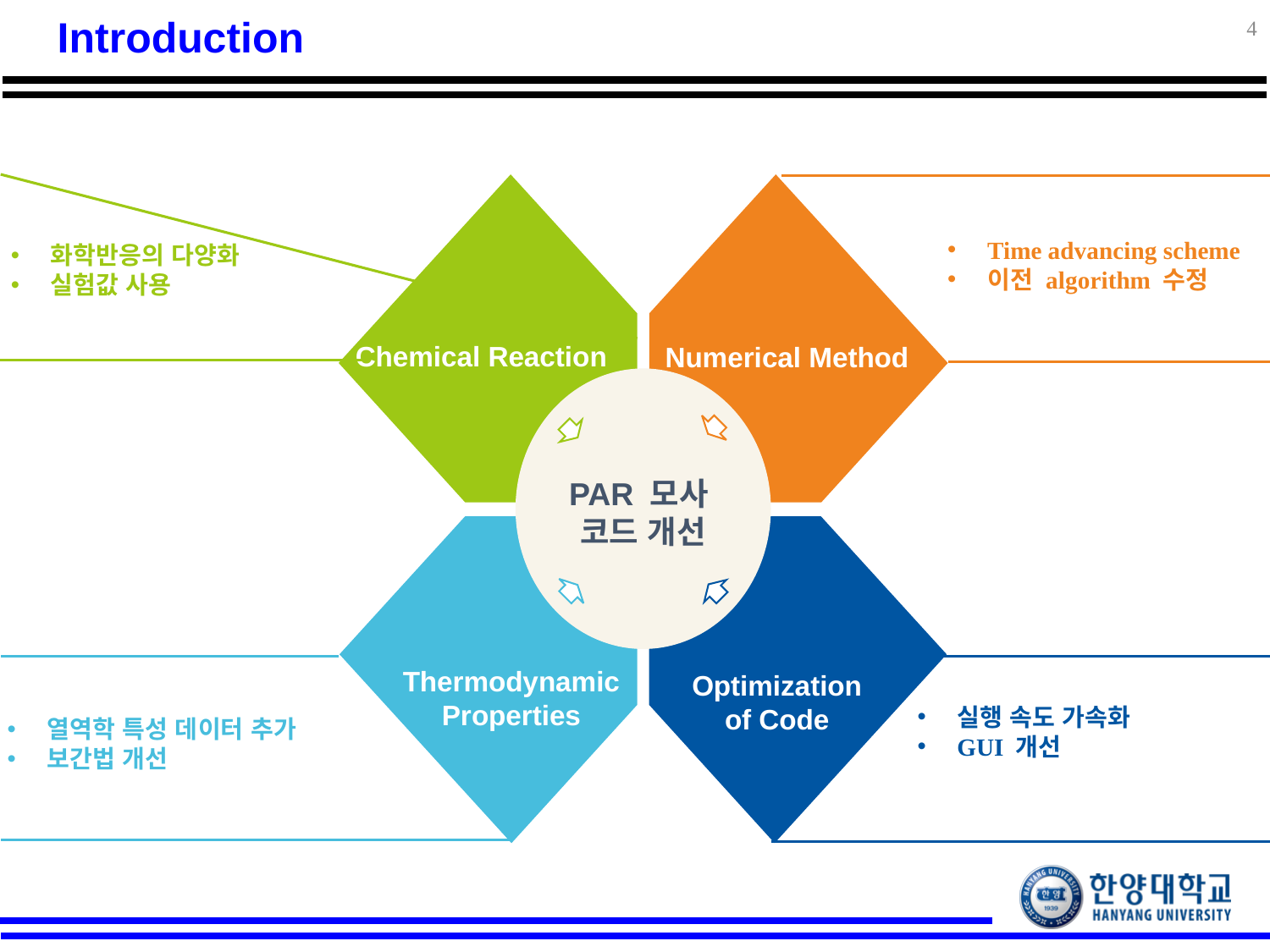

4
# Introduction

Time advancing scheme
이전 algorithm 수정

Chemical Reaction
Numerical Method

PAR 모사
코드 개선

Thermodynamic Properties
Optimization of Code

화학반응의 다양화
실험값 사용

실행 속도 가속화
GUI 개선

열역학 특성 데이터 추가
보간법 개선